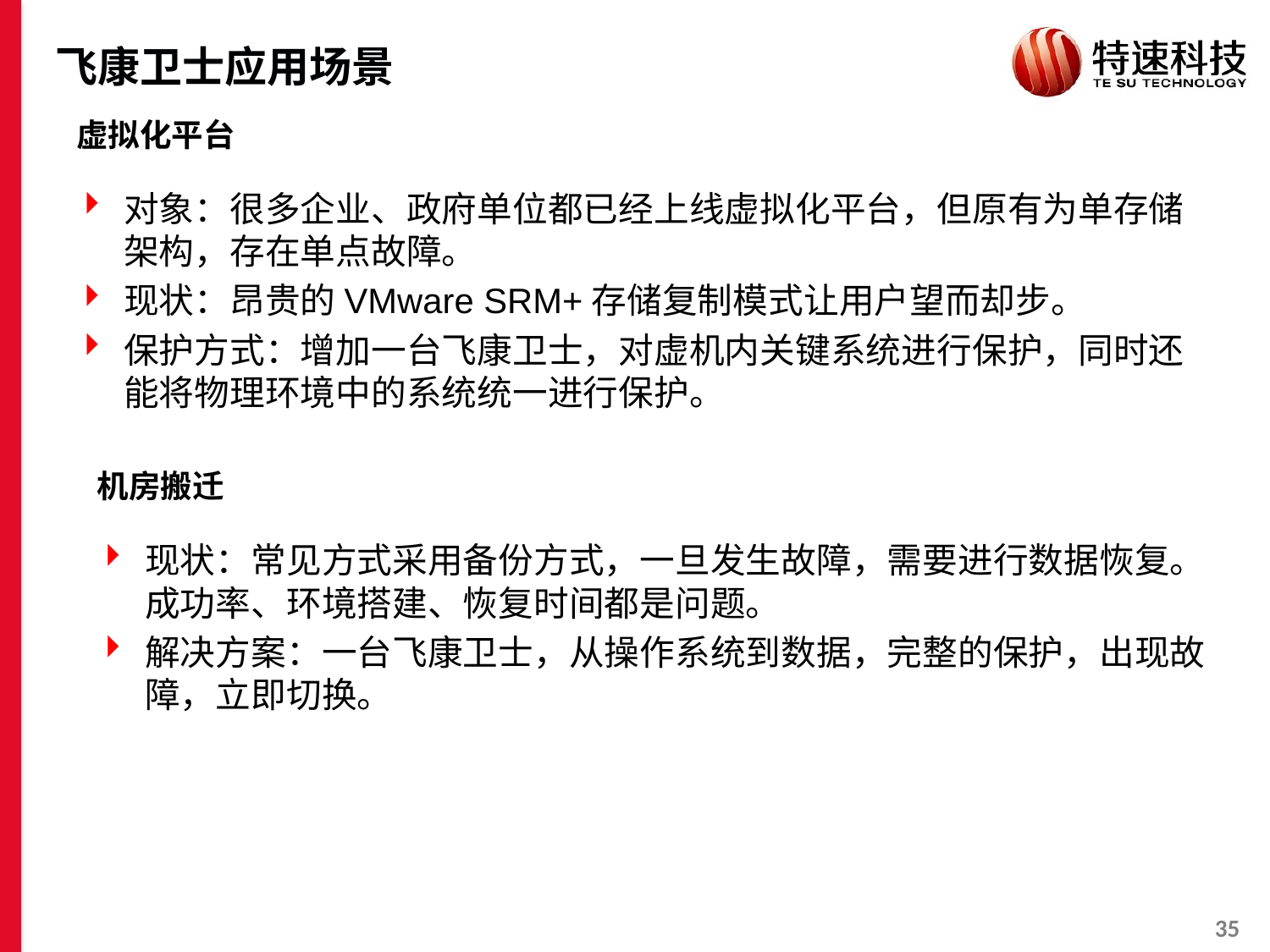

# 飞康卫士应用场景
虚拟化平台
对象：很多企业、政府单位都已经上线虚拟化平台，但原有为单存储架构，存在单点故障。
现状：昂贵的VMware SRM+存储复制模式让用户望而却步。
保护方式：增加一台飞康卫士，对虚机内关键系统进行保护，同时还能将物理环境中的系统统一进行保护。
机房搬迁
现状：常见方式采用备份方式，一旦发生故障，需要进行数据恢复。成功率、环境搭建、恢复时间都是问题。
解决方案：一台飞康卫士，从操作系统到数据，完整的保护，出现故障，立即切换。
35